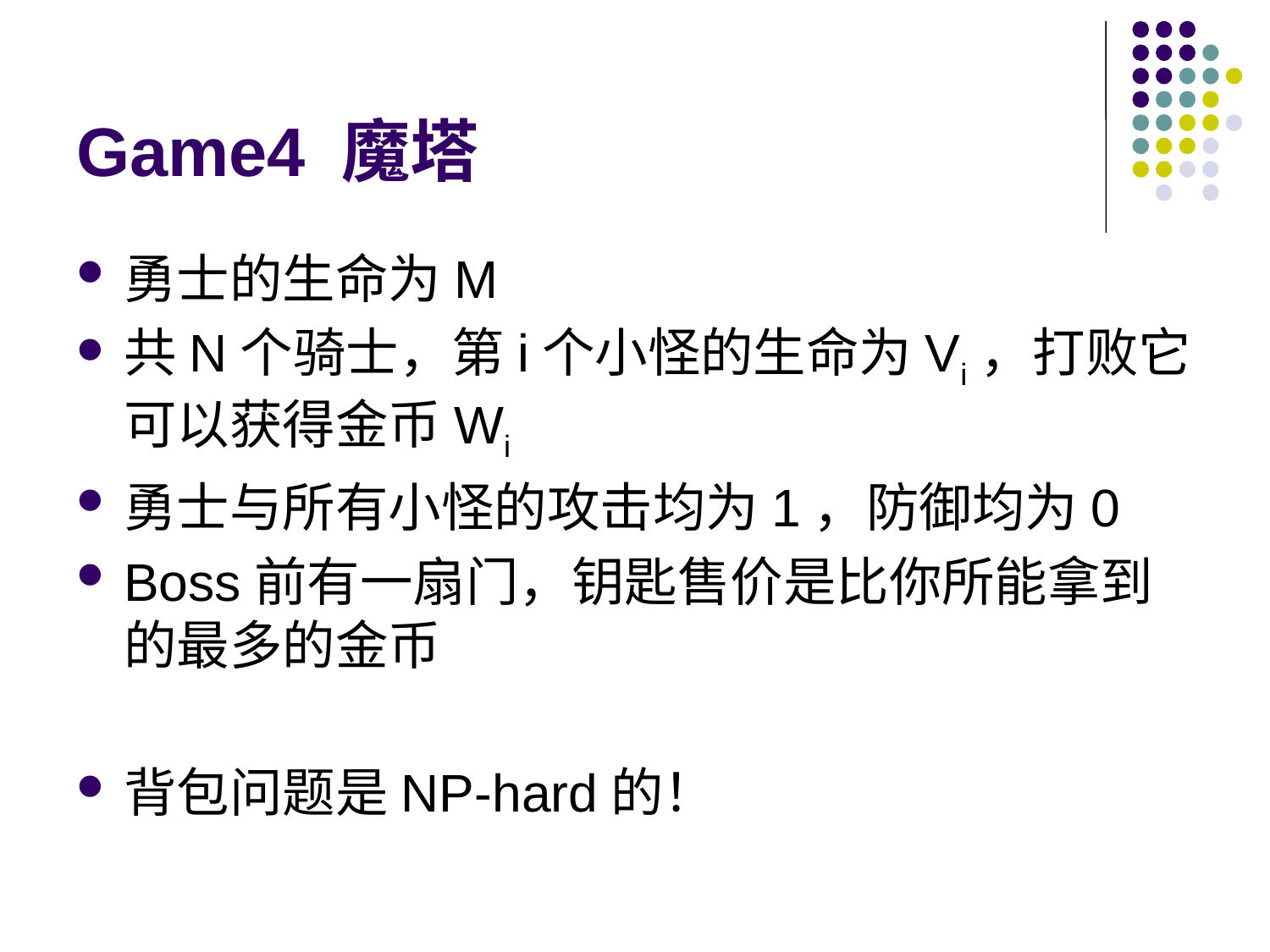

# Game4 魔塔
勇士的生命为M
共N个骑士，第i个小怪的生命为Vi，打败它可以获得金币Wi
勇士与所有小怪的攻击均为1，防御均为0
Boss前有一扇门，钥匙售价是比你所能拿到的最多的金币

背包问题是NP-hard的！